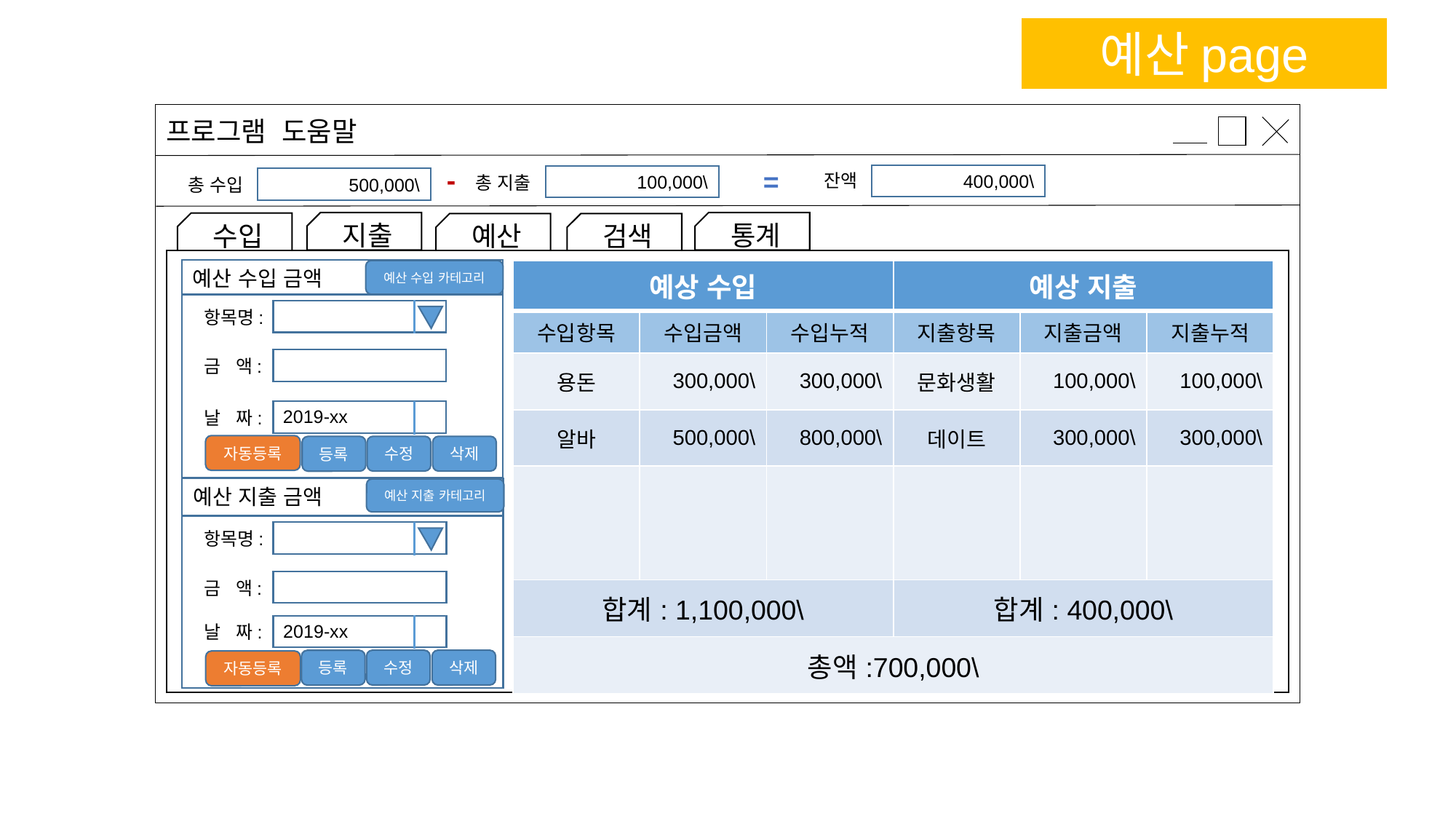

예산page
예산 수입 금액
예산 수입 카테고리
| 예상 수입 |  |  | 예상 지출 |  |  |
| --- | --- | --- | --- | --- | --- |
| 수입항목 | 수입금액 | 수입누적 | 지출항목 | 지출금액 | 지출누적 |
| 용돈 | 300,000\ | 300,000\ | 문화생활 | 100,000\ | 100,000\ |
| 알바 | 500,000\ | 800,000\ | 데이트 | 300,000\ | 300,000\ |
|  |  |  |  |  |  |
| 합계: 1,100,000\ |  |  | 합계: 400,000\ |  |  |
| 총액:700,000\ |  |  |  |  |  |

항목명:

금   액:
2019-xx

날   짜:
자동등록
수정
삭제
등록
예산 지출 금액
예산 지출 카테고리

항목명:

금   액:
2019-xx

날   짜:
수정
삭제
등록
자동등록